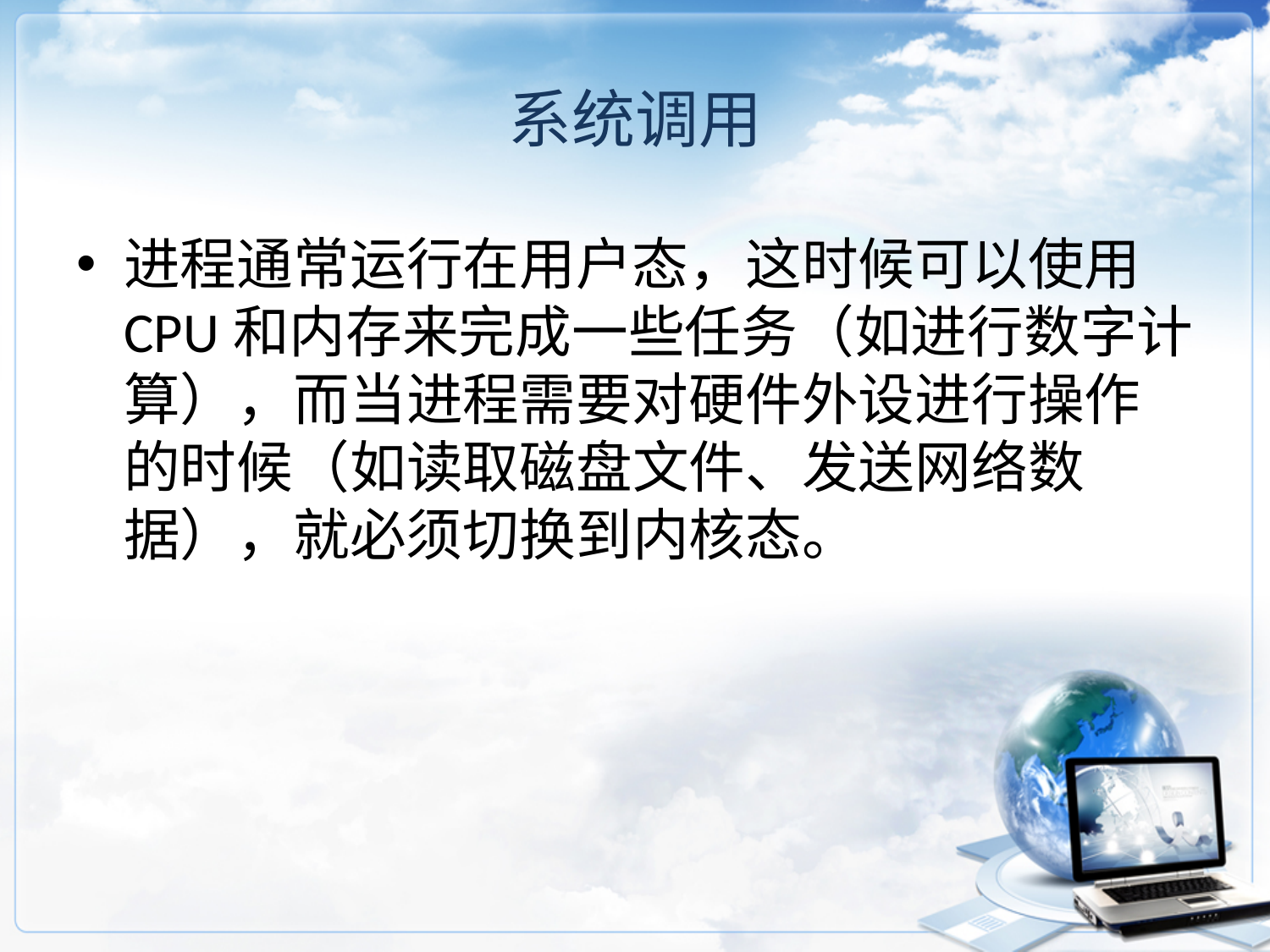

# 系统调用
进程通常运行在用户态，这时候可以使用CPU和内存来完成一些任务（如进行数字计算），而当进程需要对硬件外设进行操作的时候（如读取磁盘文件、发送网络数据），就必须切换到内核态。